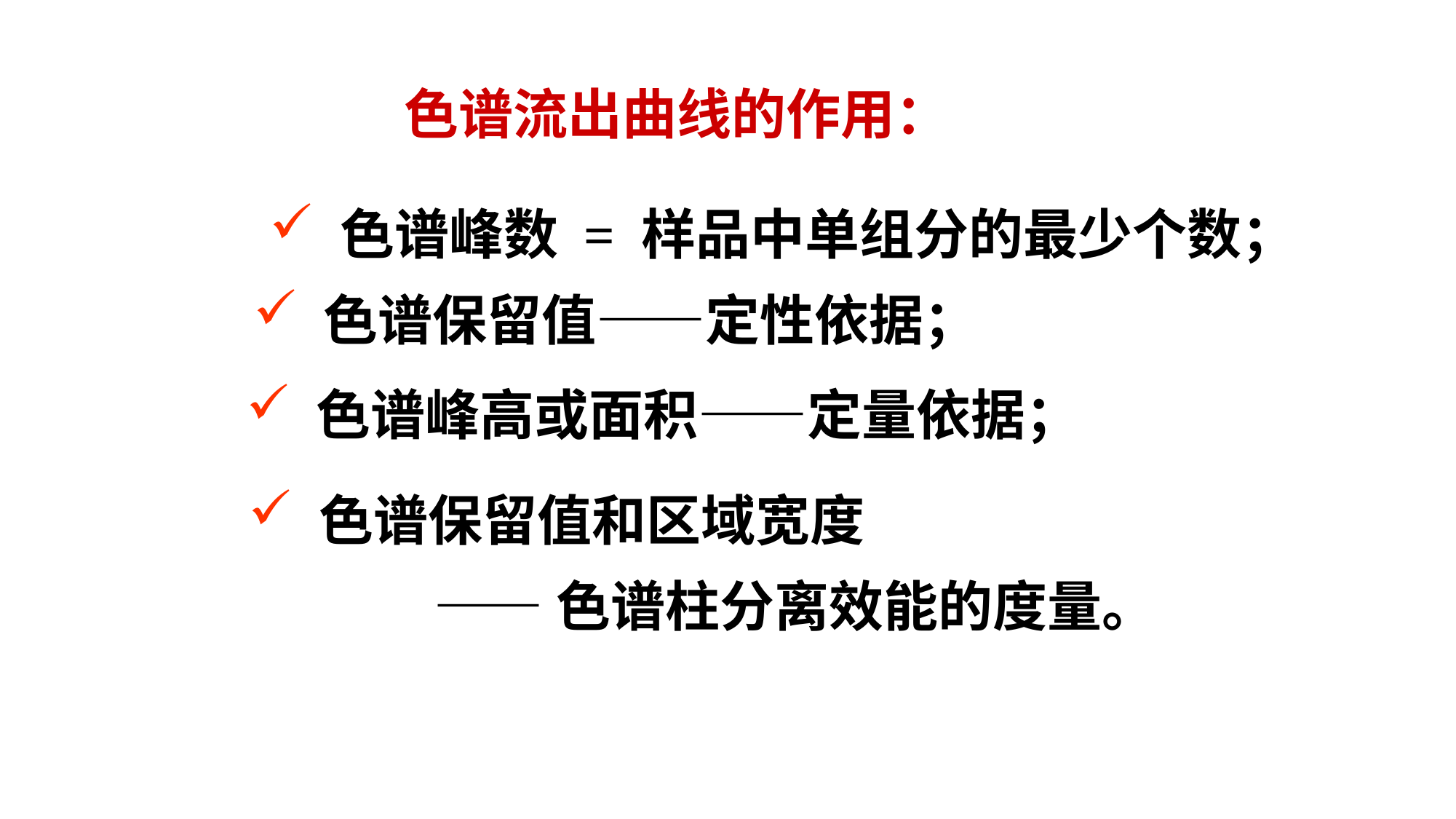

色谱流出曲线的作用：

 色谱峰数 = 样品中单组分的最少个数；
 色谱保留值——定性依据；
 色谱峰高或面积——定量依据；
 色谱保留值和区域宽度
               ——色谱柱分离效能的度量。